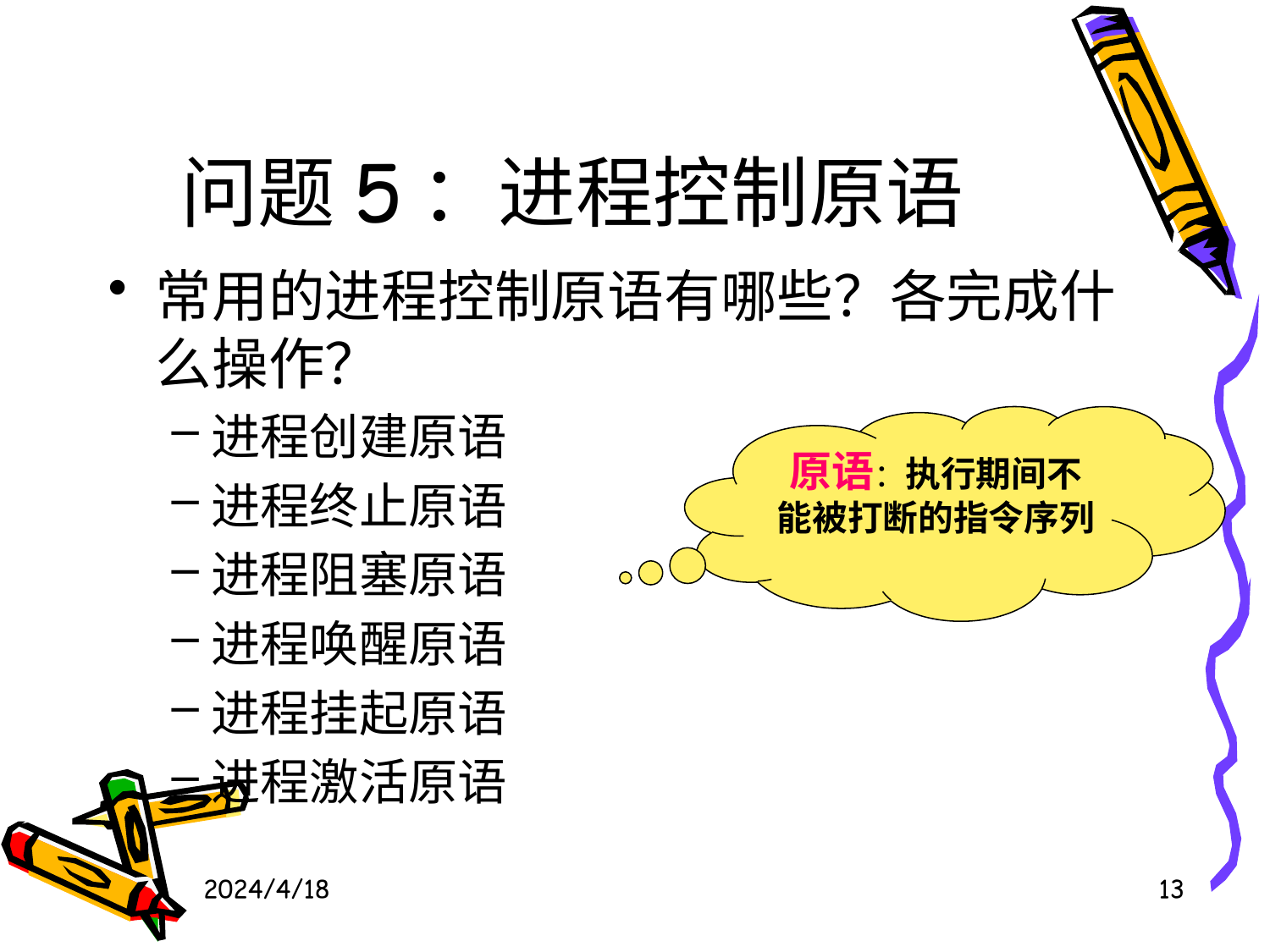

# 问题5：进程控制原语
常用的进程控制原语有哪些？各完成什么操作？
进程创建原语
进程终止原语
进程阻塞原语
进程唤醒原语
进程挂起原语
进程激活原语
原语：执行期间不能被打断的指令序列
2024/4/18
13